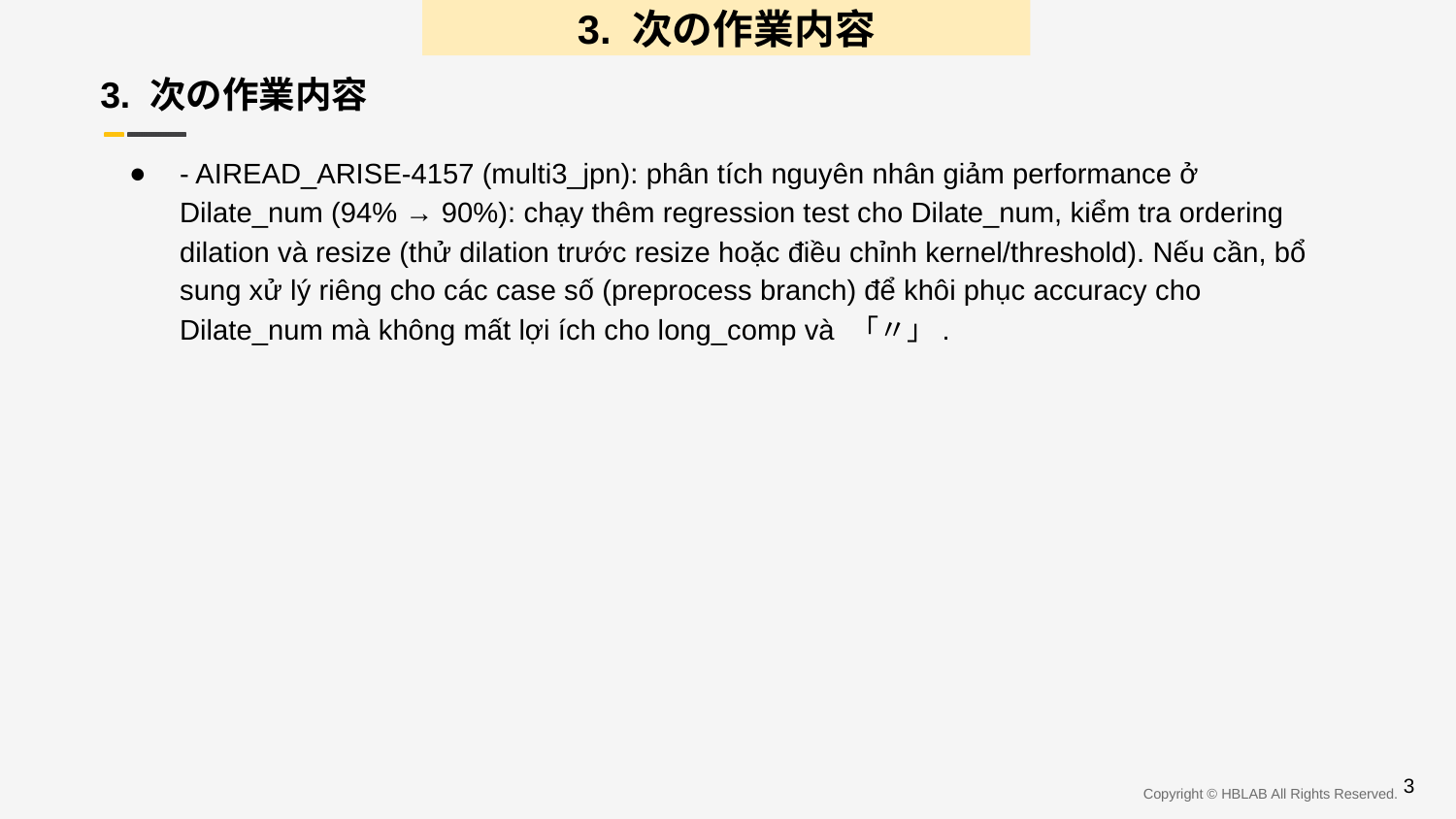

3. 次の作業内容
3. 次の作業内容
- AIREAD_ARISE-4157 (multi3_jpn): phân tích nguyên nhân giảm performance ở Dilate_num (94% → 90%): chạy thêm regression test cho Dilate_num, kiểm tra ordering dilation và resize (thử dilation trước resize hoặc điều chỉnh kernel/threshold). Nếu cần, bổ sung xử lý riêng cho các case số (preprocess branch) để khôi phục accuracy cho Dilate_num mà không mất lợi ích cho long_comp và 「〃」.
3